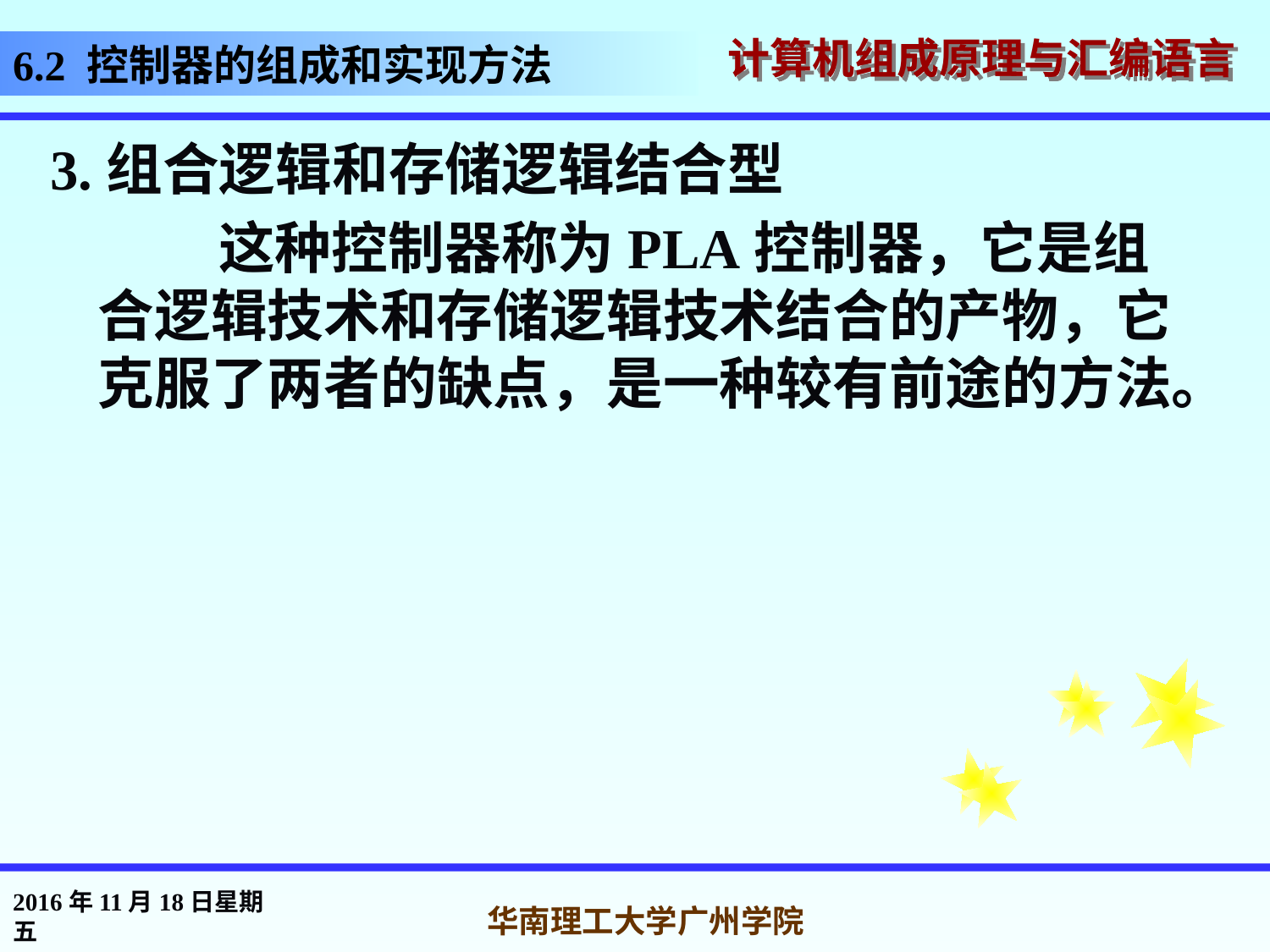

# 6.2 控制器的组成和实现方法
3.组合逻辑和存储逻辑结合型
            这种控制器称为PLA控制器，它是组合逻辑技术和存储逻辑技术结合的产物，它克服了两者的缺点，是一种较有前途的方法。
2016年11月18日星期五
华南理工大学广州学院